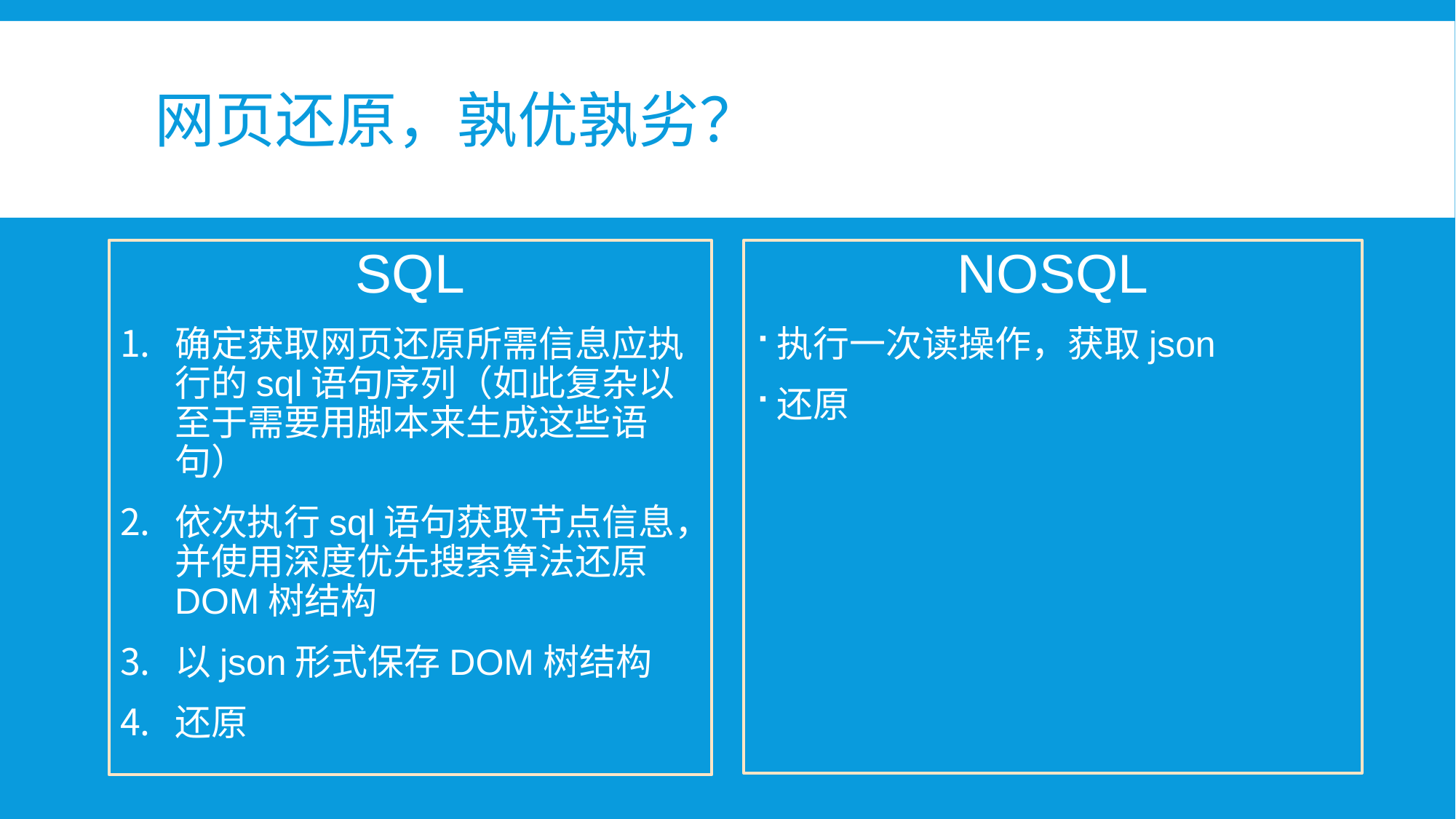

# 网页还原，孰优孰劣？
SQL
确定获取网页还原所需信息应执行的sql语句序列（如此复杂以至于需要用脚本来生成这些语句）
依次执行sql语句获取节点信息，并使用深度优先搜索算法还原DOM树结构
以json形式保存DOM树结构
还原

NOSQL
执行一次读操作，获取json
还原